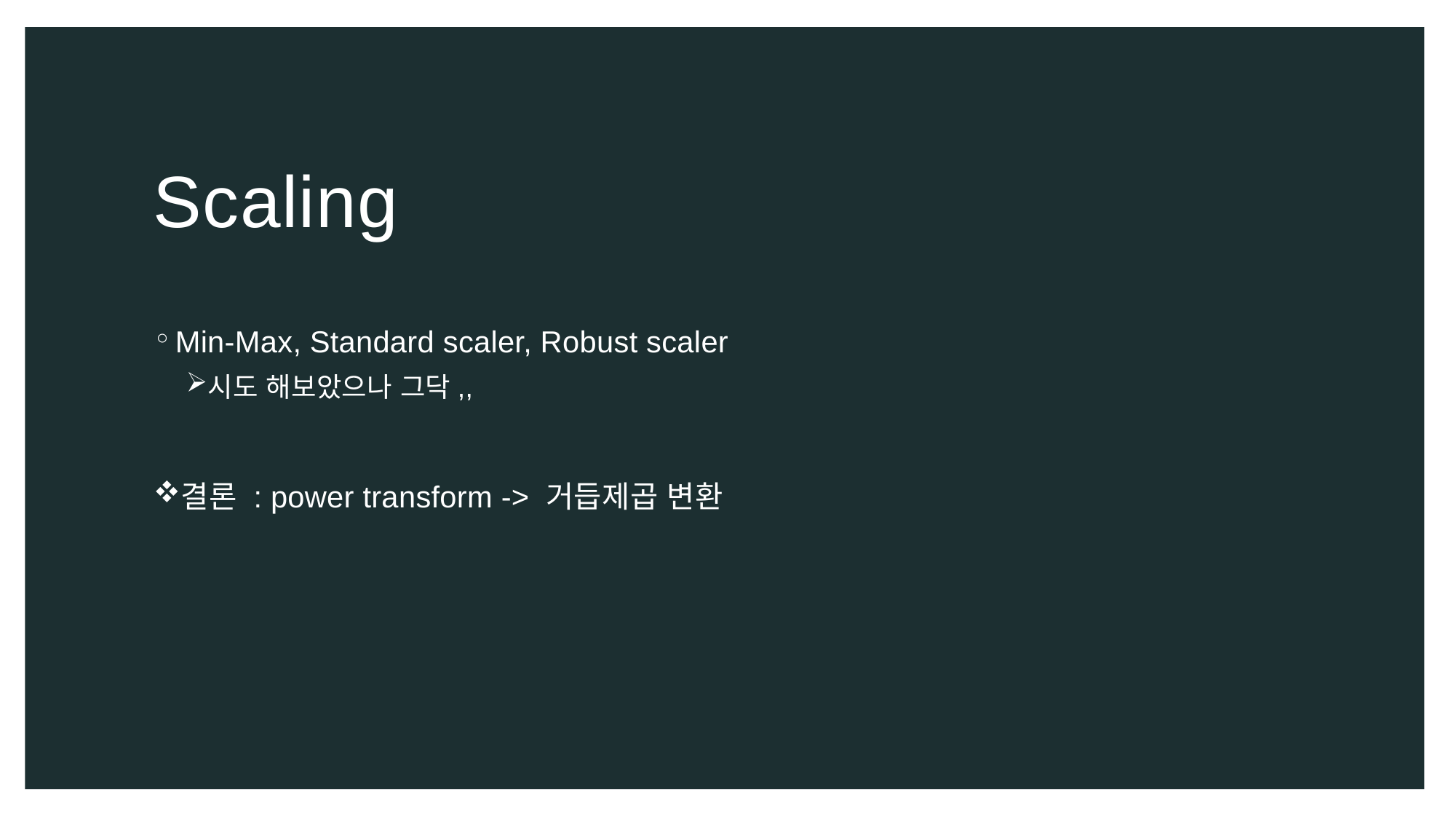

# Scaling
Min-Max, Standard scaler, Robust scaler
시도 해보았으나 그닥,,

결론 : power transform -> 거듭제곱 변환